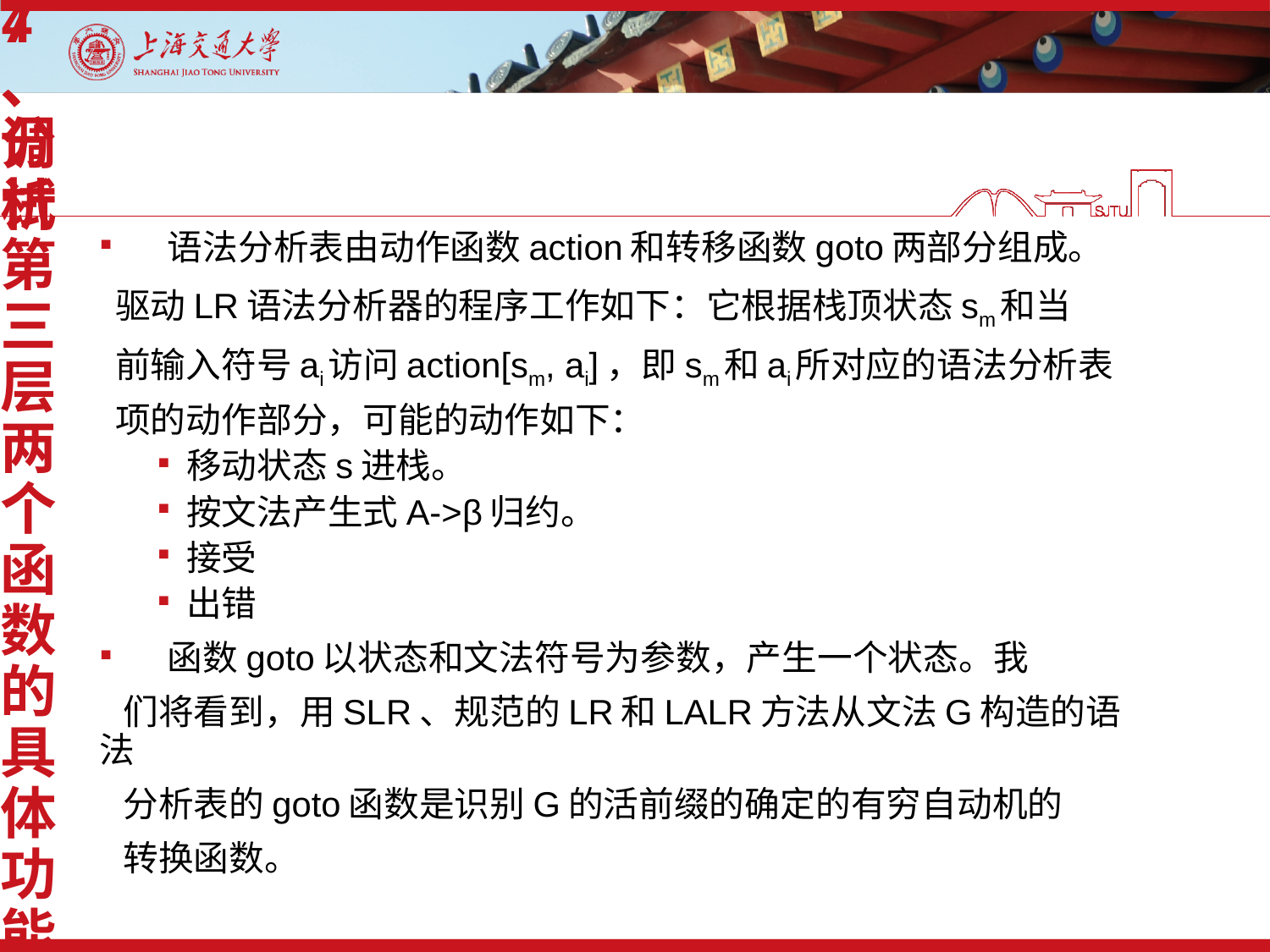

4、分析第三层两个函数的具体功能
7、调试
#
    语法分析表由动作函数action和转移函数goto两部分组成。
 驱动LR语法分析器的程序工作如下：它根据栈顶状态sm和当
 前输入符号ai访问action[sm, ai]，即sm和ai所对应的语法分析表
 项的动作部分，可能的动作如下：
移动状态s进栈。
按文法产生式A->β归约。
接受
出错
    函数goto以状态和文法符号为参数，产生一个状态。我
  们将看到，用SLR、规范的LR和LALR方法从文法G构造的语法
  分析表的goto函数是识别G的活前缀的确定的有穷自动机的
  转换函数。